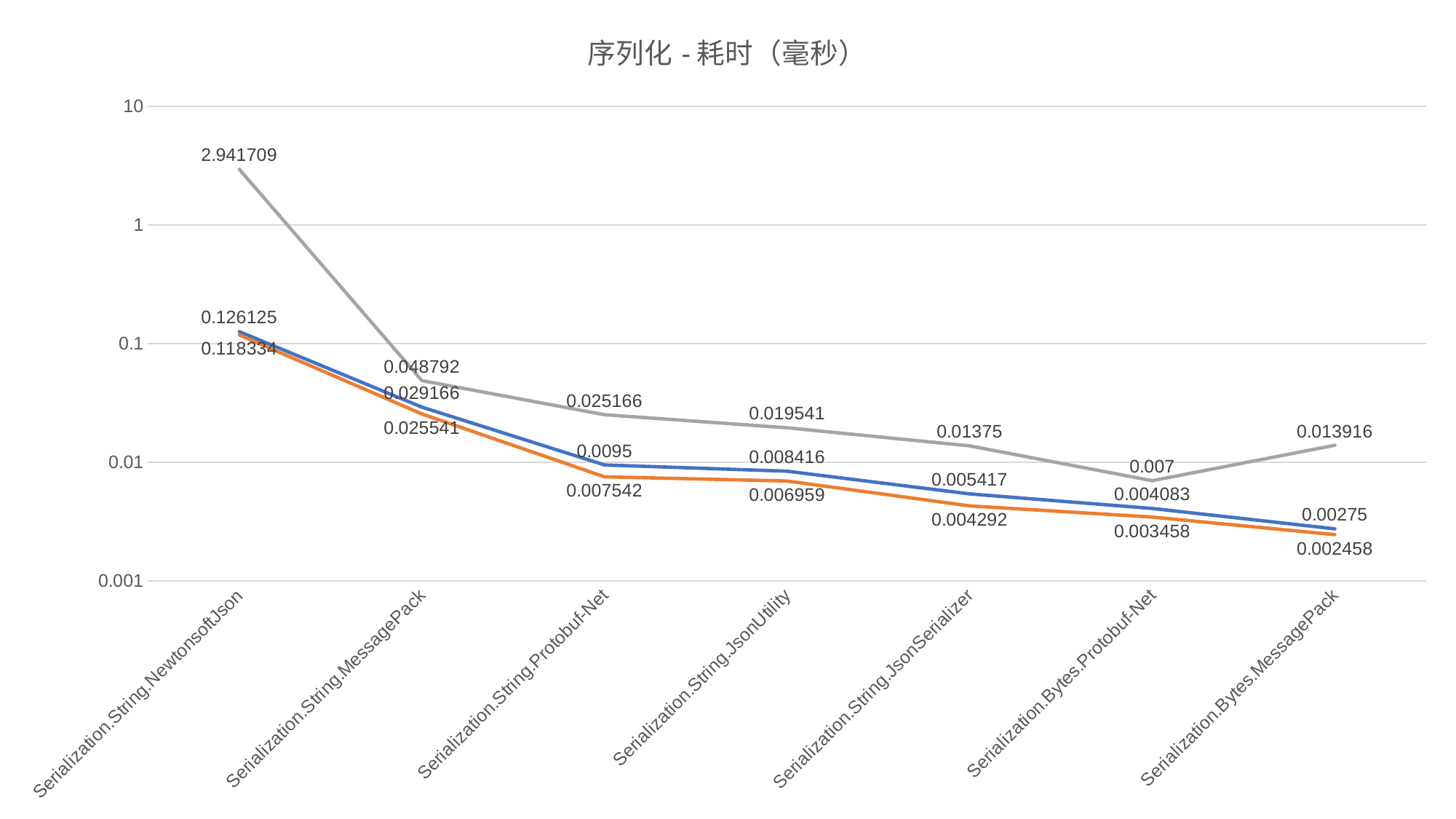

### Chart: 序列化-耗时（毫秒）

| Category |  Median Time |  Min Time |  Max Time |
|---|---|---|---|
| Serialization.String.NewtonsoftJson | 0.126125 | 0.118334 | 2.941709 |
| Serialization.String.MessagePack | 0.029166 | 0.025541 | 0.048792 |
| Serialization.String.Protobuf-Net | 0.0095 | 0.007542 | 0.025166 |
| Serialization.String.JsonUtility | 0.008416 | 0.006959 | 0.019541 |
| Serialization.String.JsonSerializer | 0.005417 | 0.004292 | 0.01375 |
| Serialization.Bytes.Protobuf-Net | 0.004083 | 0.003458 | 0.007 |
| Serialization.Bytes.MessagePack | 0.00275 | 0.002458 | 0.013916 |